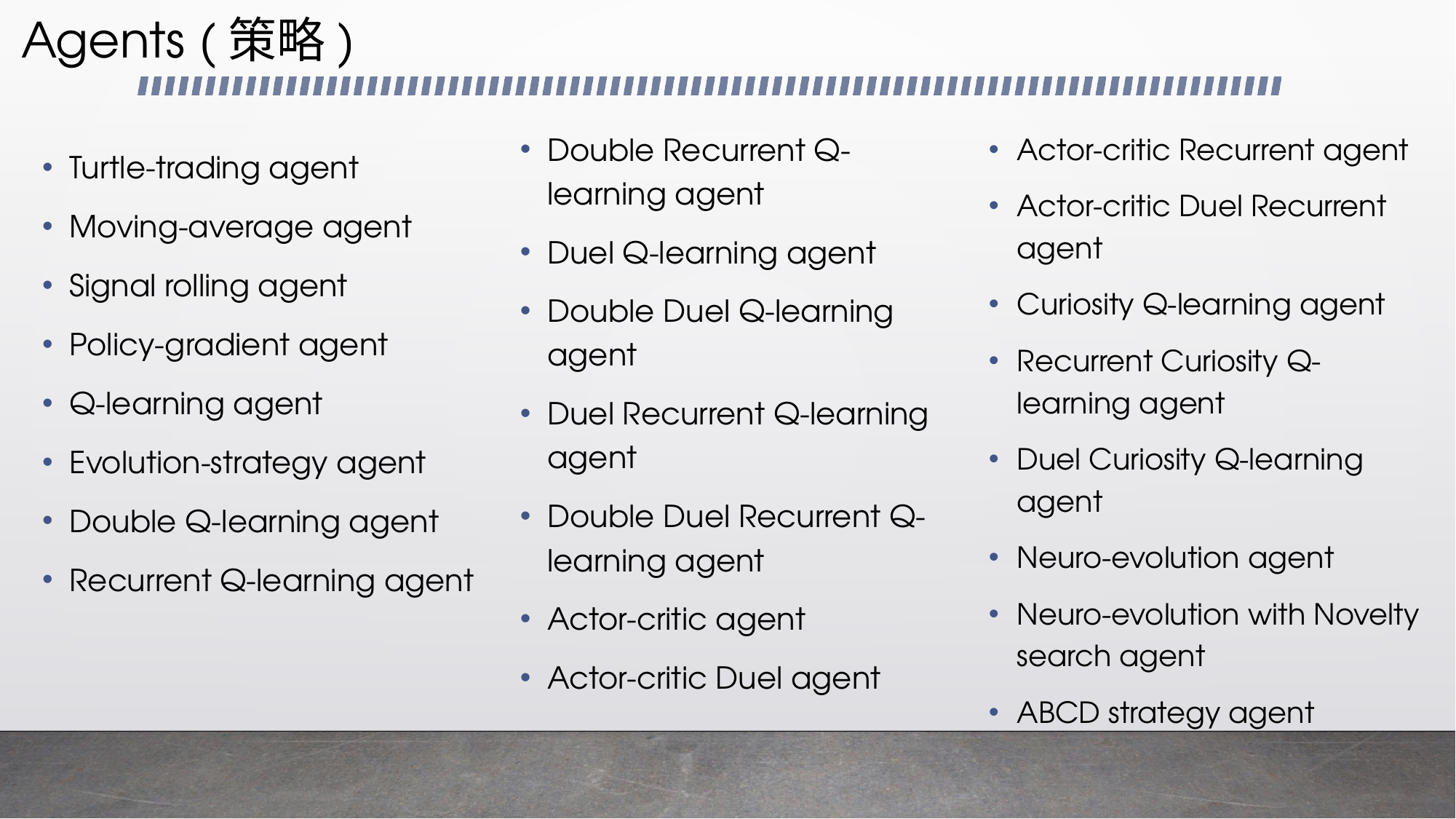

# Agents (策略)
Double Recurrent Q-learning agent
Duel Q-learning agent
Double Duel Q-learning agent
Duel Recurrent Q-learning agent
Double Duel Recurrent Q-learning agent
Actor-critic agent
Actor-critic Duel agent
Actor-critic Recurrent agent
Actor-critic Duel Recurrent agent
Curiosity Q-learning agent
Recurrent Curiosity Q-learning agent
Duel Curiosity Q-learning agent
Neuro-evolution agent
Neuro-evolution with Novelty search agent
ABCD strategy agent

Turtle-trading agent
Moving-average agent
Signal rolling agent
Policy-gradient agent
Q-learning agent
Evolution-strategy agent
Double Q-learning agent
Recurrent Q-learning agent